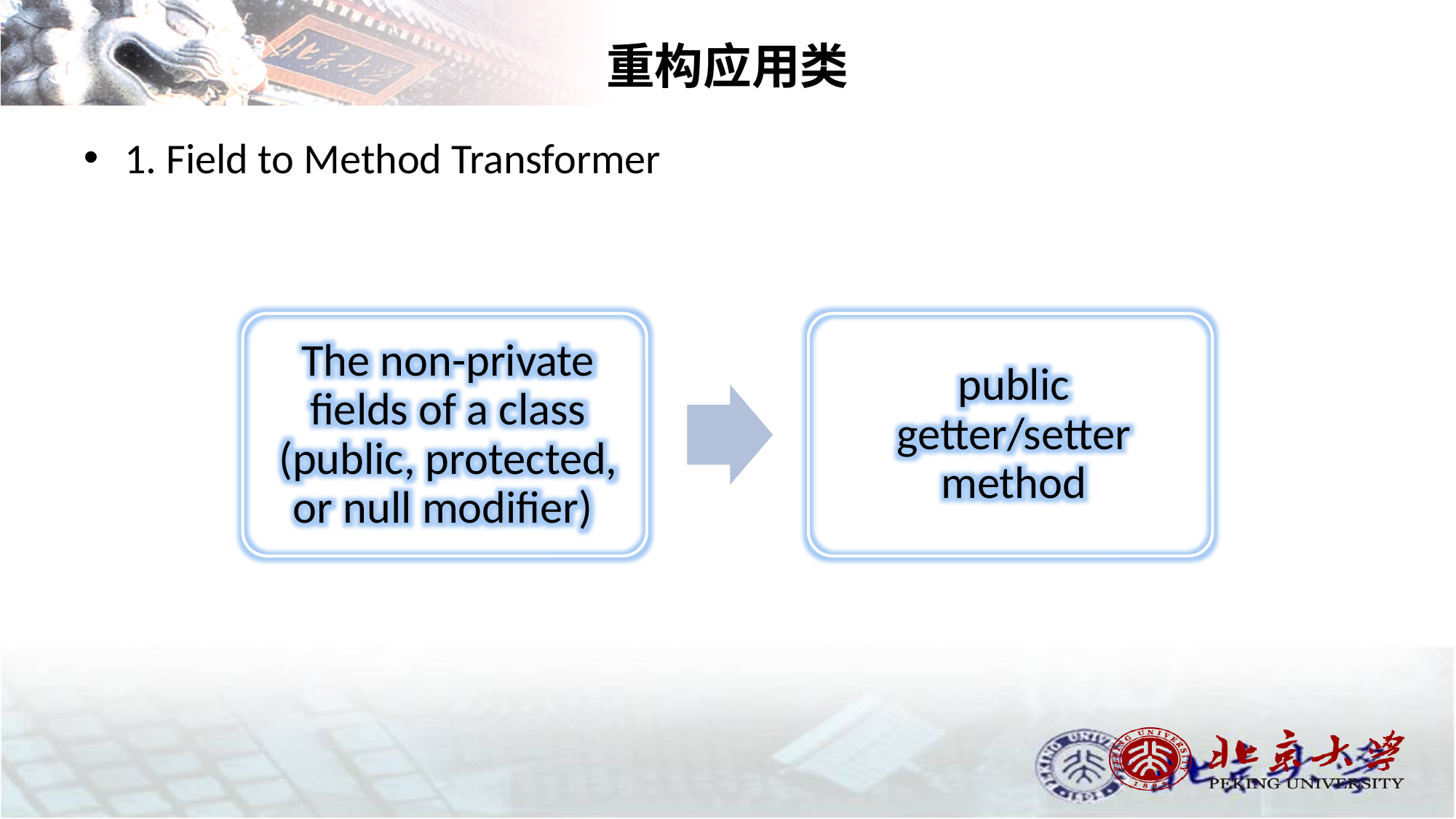

# 重构应用类
1. Field to Method Transformer
The non-private ﬁelds of a class (public, protected, or null modiﬁer)

public getter/setter method